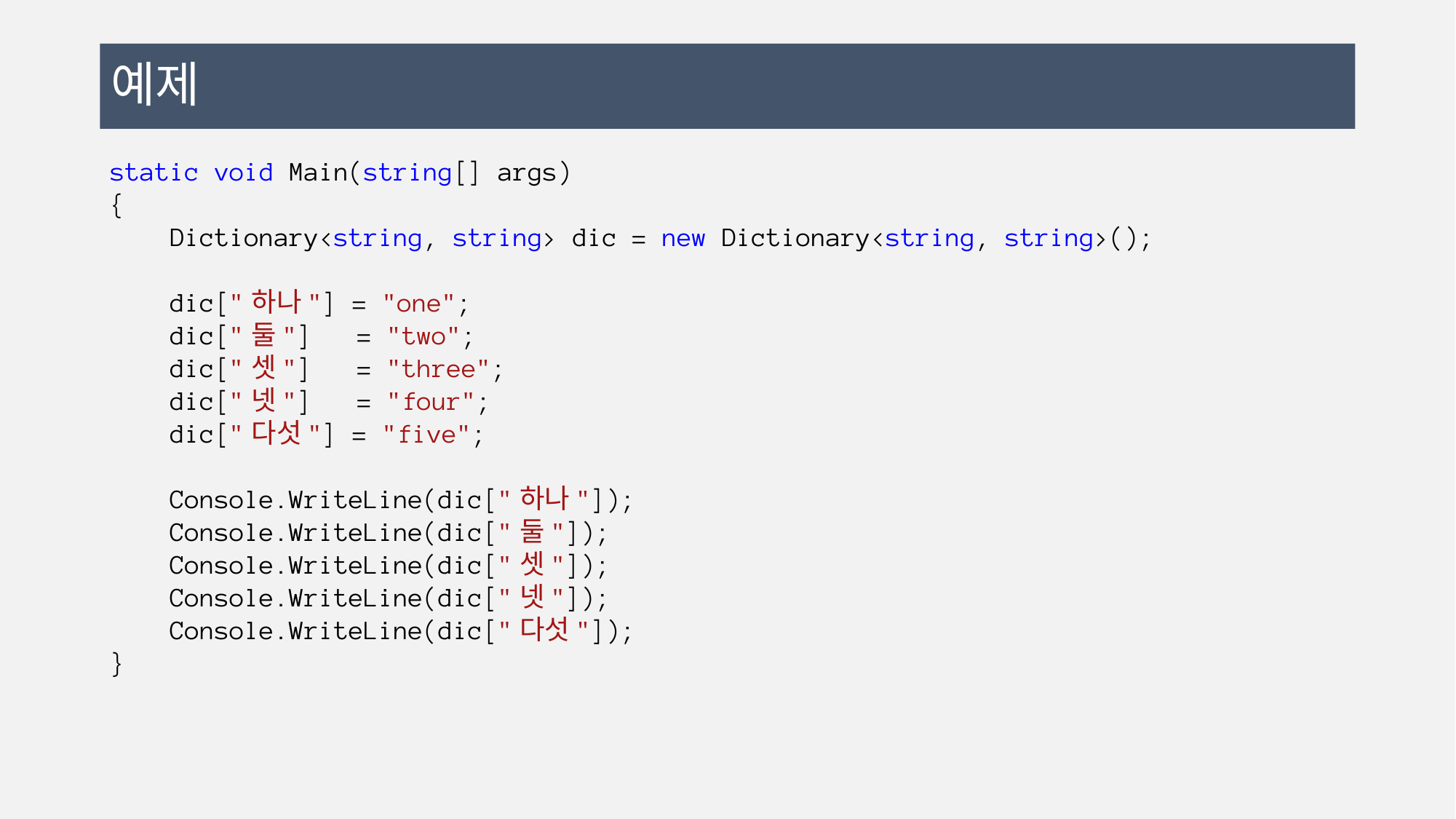

# 예제

static void Main(string[] args)
{
    Dictionary<string, string> dic = new Dictionary<string, string>();

    dic["하나"] = "one";
    dic["둘"]   = "two";
    dic["셋"]   = "three";
    dic["넷"]   = "four";
    dic["다섯"] = "five";

    Console.WriteLine(dic["하나"]);
    Console.WriteLine(dic["둘"]);
    Console.WriteLine(dic["셋"]);
    Console.WriteLine(dic["넷"]);
    Console.WriteLine(dic["다섯"]);
}